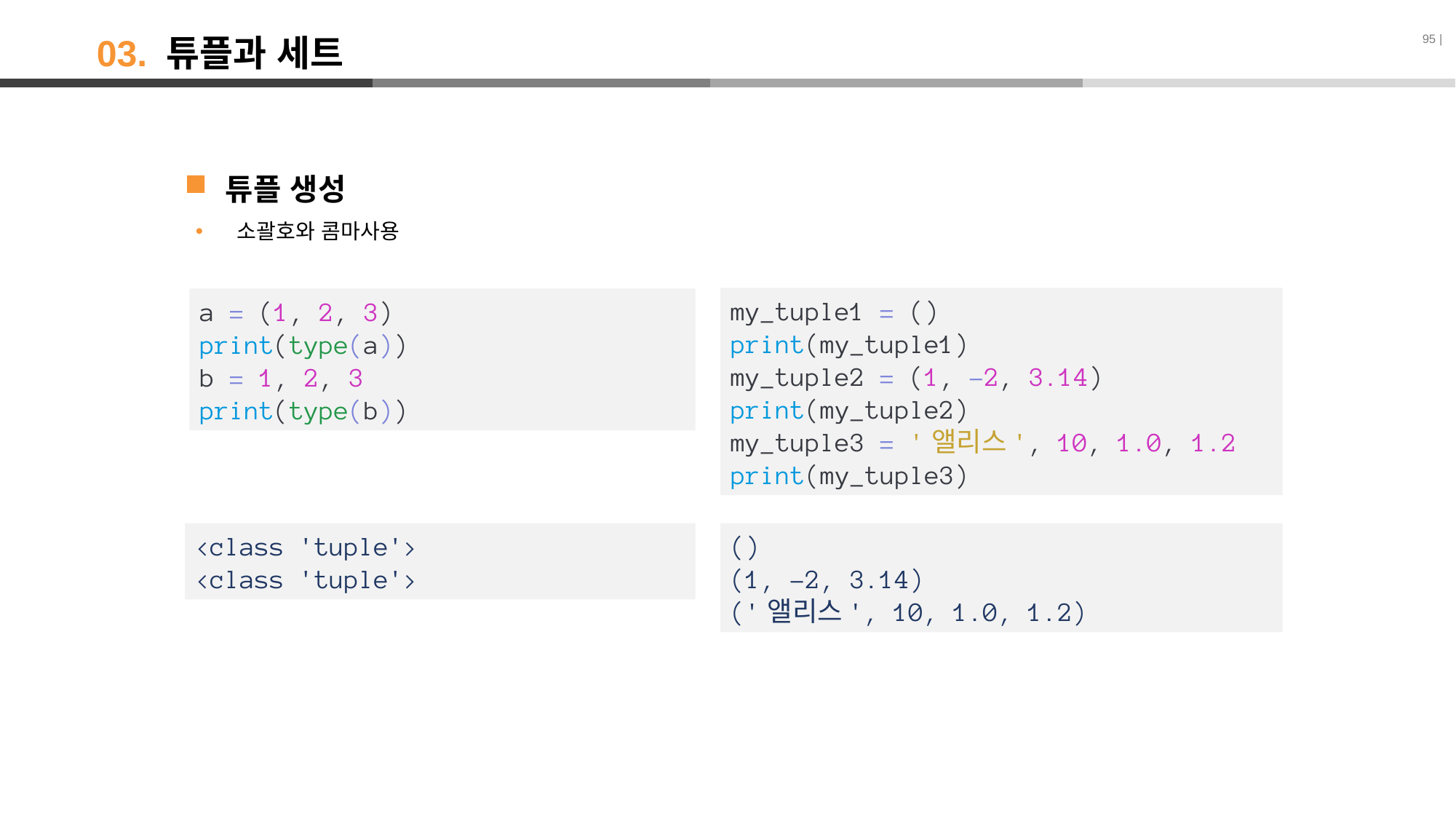

95 |
# 03. 튜플과 세트
튜플 생성

소괄호와 콤마사용
my_tuple1 = ()
print(my_tuple1)
my_tuple2 = (1, -2, 3.14)
print(my_tuple2)
my_tuple3 = '앨리스', 10, 1.0, 1.2
print(my_tuple3)
a = (1, 2, 3)
print(type(a))
b = 1, 2, 3
print(type(b))
<class 'tuple'>
<class 'tuple'>
()
(1, -2, 3.14)
('앨리스', 10, 1.0, 1.2)